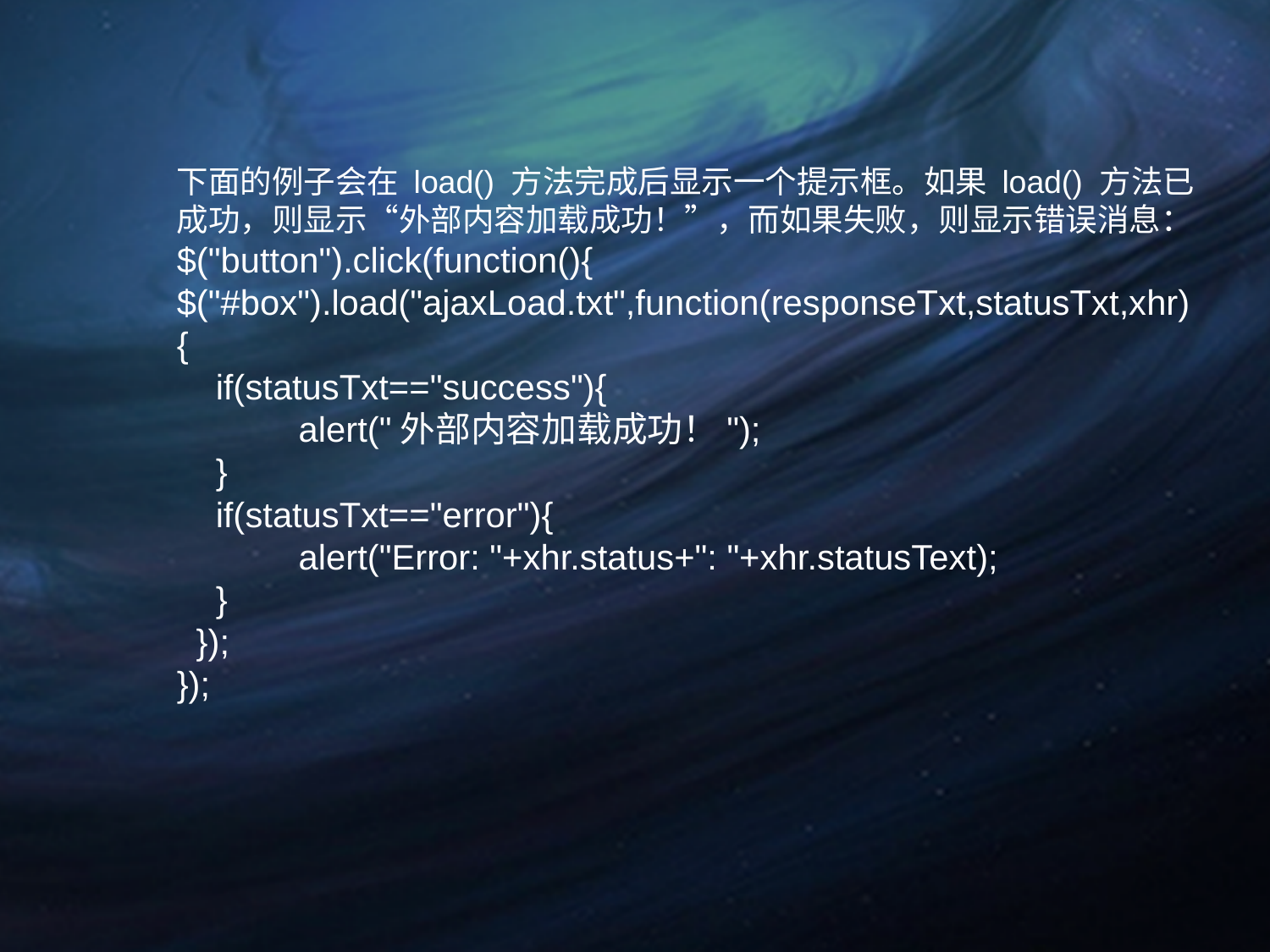

下面的例子会在 load() 方法完成后显示一个提示框。如果 load() 方法已成功，则显示“外部内容加载成功！”，而如果失败，则显示错误消息：
$("button").click(function(){
$("#box").load("ajaxLoad.txt",function(responseTxt,statusTxt,xhr){
    if(statusTxt=="success"){
      alert("外部内容加载成功！");
    }
    if(statusTxt=="error"){
      alert("Error: "+xhr.status+": "+xhr.statusText);
    }
  });
});